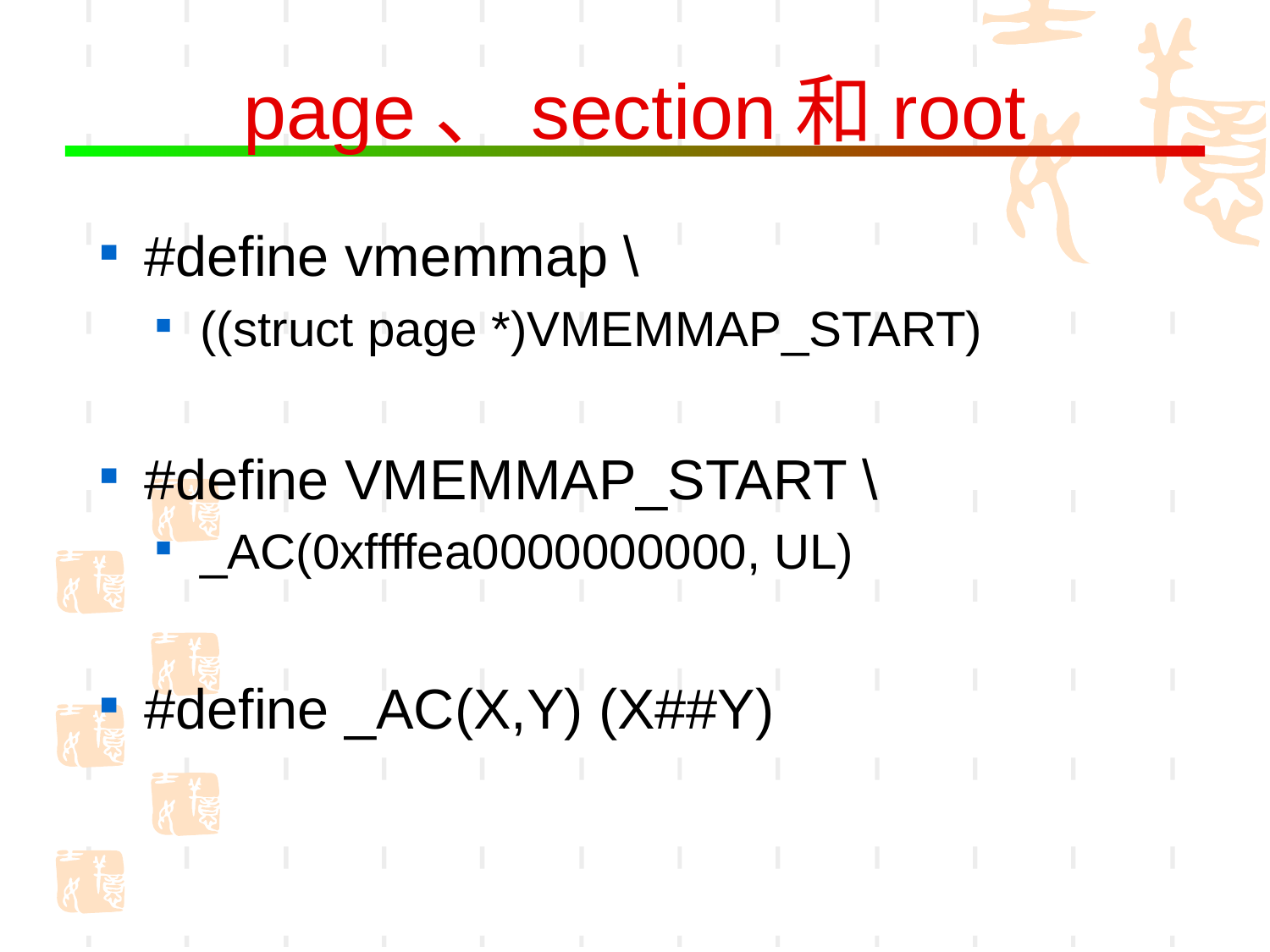

# page、section和root
#define vmemmap \
((struct page *)VMEMMAP_START)

#define VMEMMAP_START \
_AC(0xffffea0000000000, UL)

#define _AC(X,Y) (X##Y)